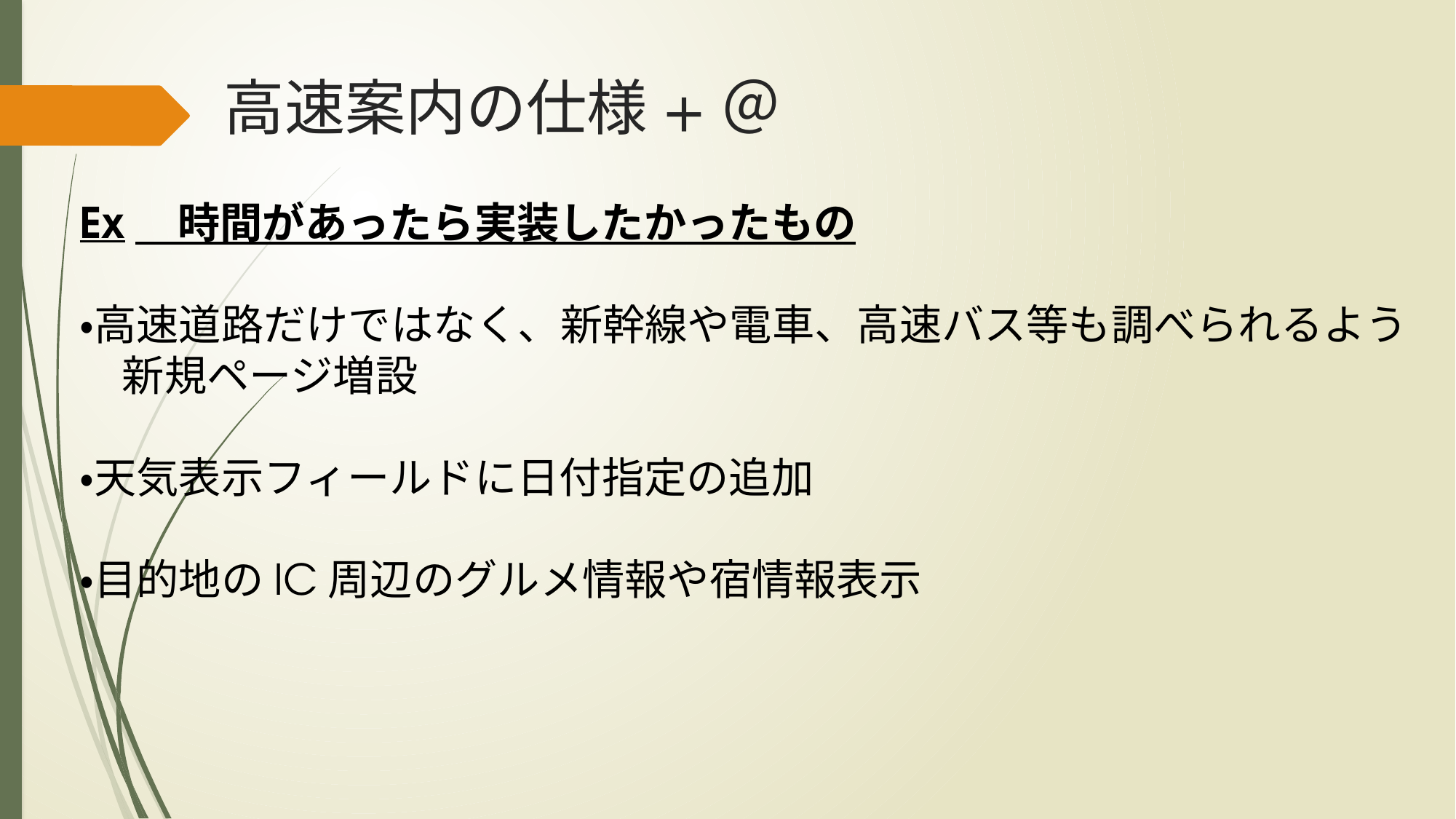

# 高速案内の仕様+＠
Ex　時間があったら実装したかったもの

・高速道路だけではなく、新幹線や電車、高速バス等も調べられるよう
　新規ページ増設

・天気表示フィールドに日付指定の追加

・目的地のIC周辺のグルメ情報や宿情報表示